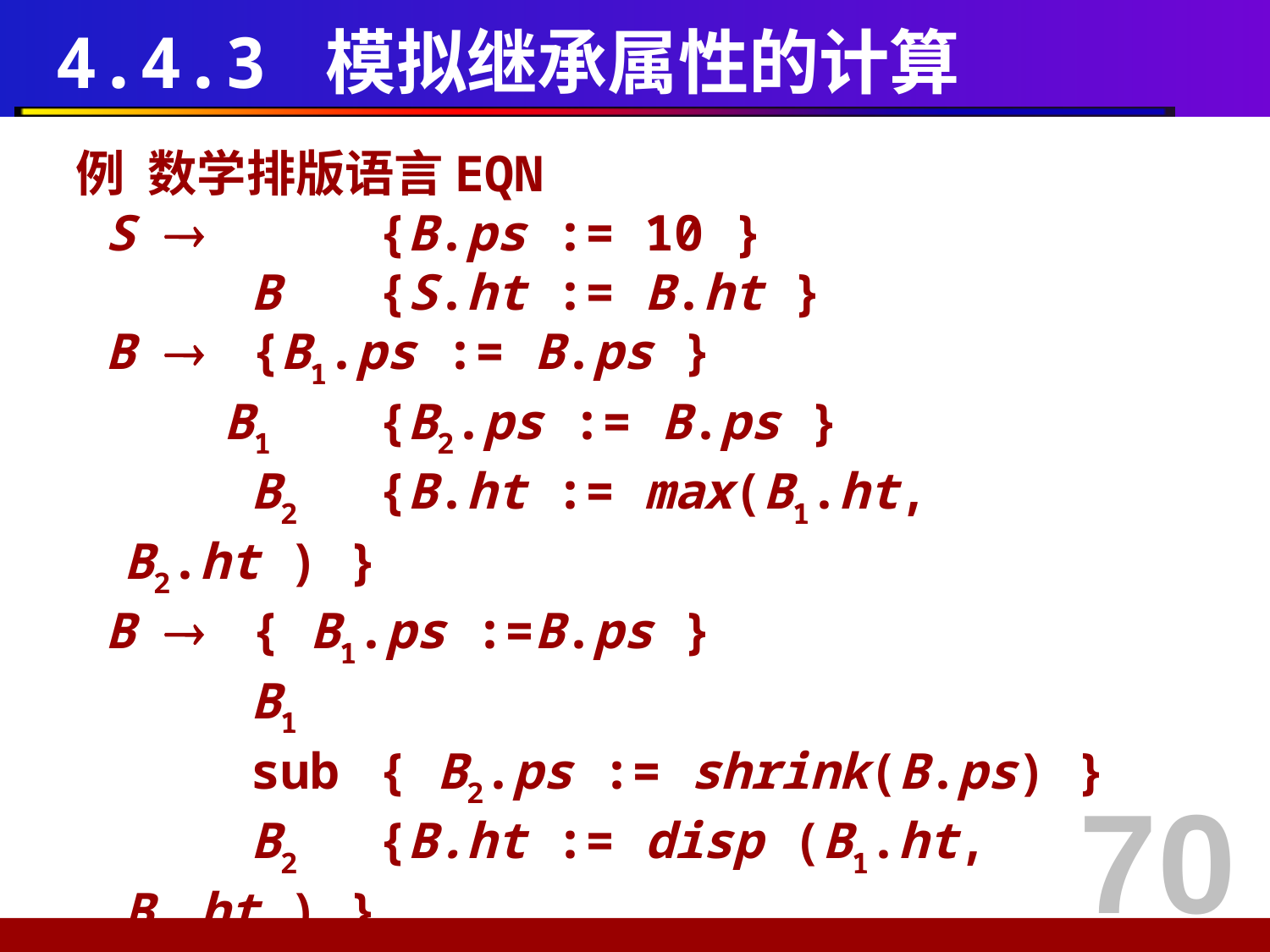

# 4.4.3 模拟继承属性的计算
例  数学排版语言EQN
 S →  	{B.ps := 10 }
		B	{S.ht := B.ht }
 B → 	{B1.ps := B.ps }
     B1	{B2.ps := B.ps }
     	B2	{B.ht := max(B1.ht, B2.ht ) }
 B → 	{ B1.ps :=B.ps }
  	B1
		sub	{ B2.ps := shrink(B.ps) }
		B2	{B.ht := disp (B1.ht, B2.ht ) }
 B → text	{B.ht := text.h × B.ps }

70